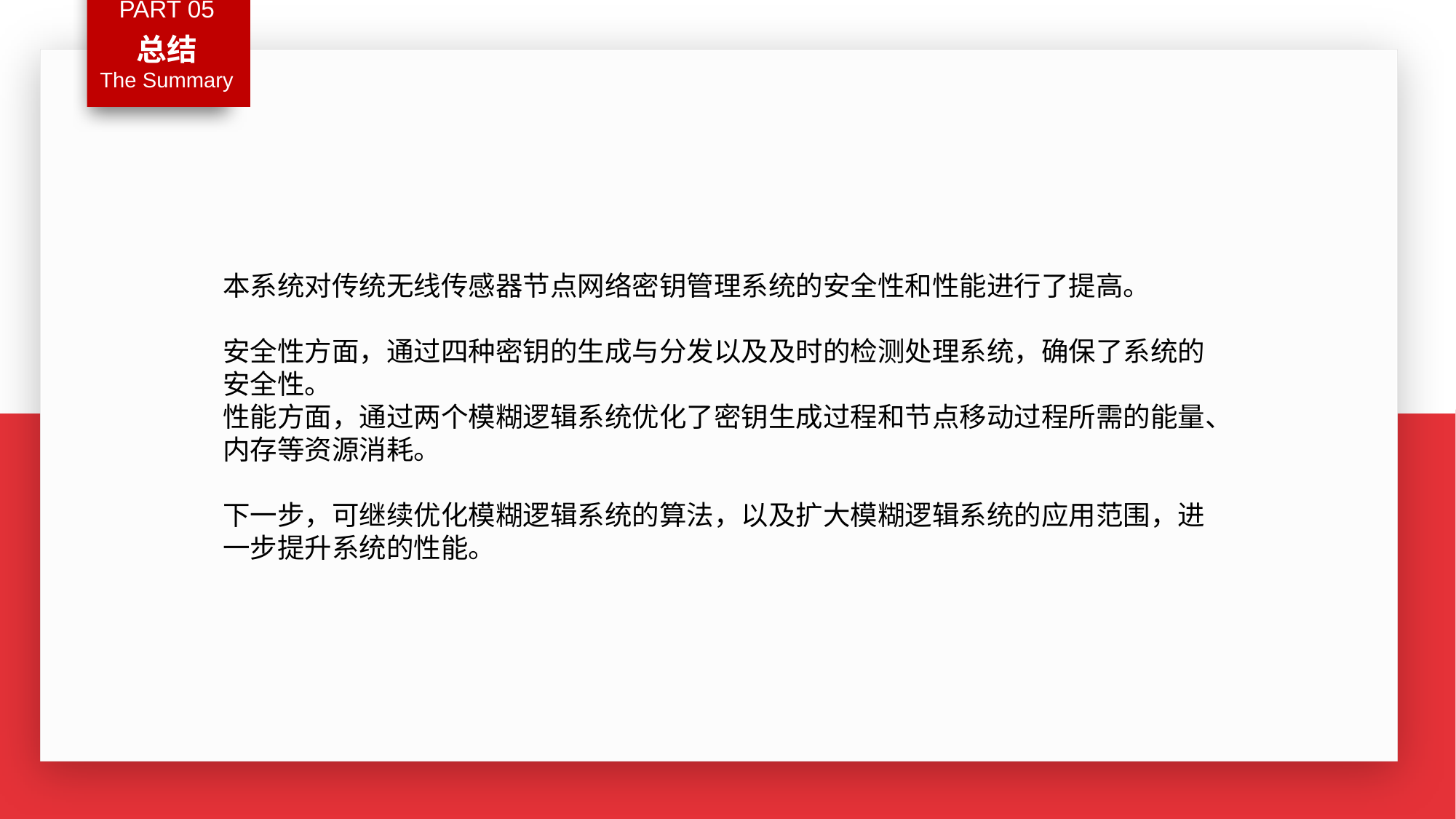

PART 05
总结
The Summary
本系统对传统无线传感器节点网络密钥管理系统的安全性和性能进行了提高。

安全性方面，通过四种密钥的生成与分发以及及时的检测处理系统，确保了系统的安全性。
性能方面，通过两个模糊逻辑系统优化了密钥生成过程和节点移动过程所需的能量、内存等资源消耗。

下一步，可继续优化模糊逻辑系统的算法，以及扩大模糊逻辑系统的应用范围，进一步提升系统的性能。